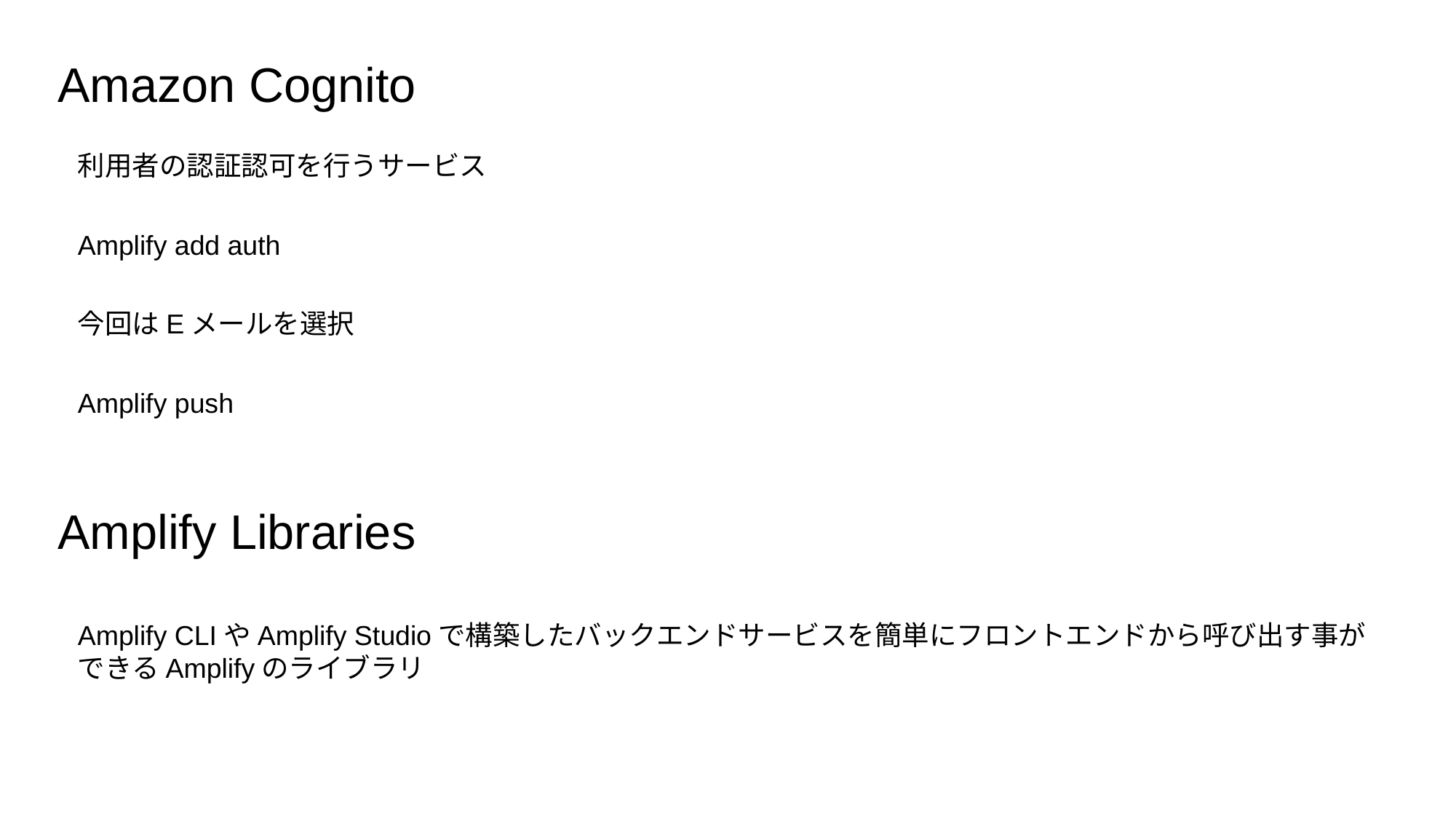

Amazon Cognito
利用者の認証認可を行うサービス
Amplify add auth
今回はEメールを選択
Amplify push
Amplify Libraries
Amplify CLIやAmplify Studioで構築したバックエンドサービスを簡単にフロントエンドから呼び出す事ができるAmplifyのライブラリ